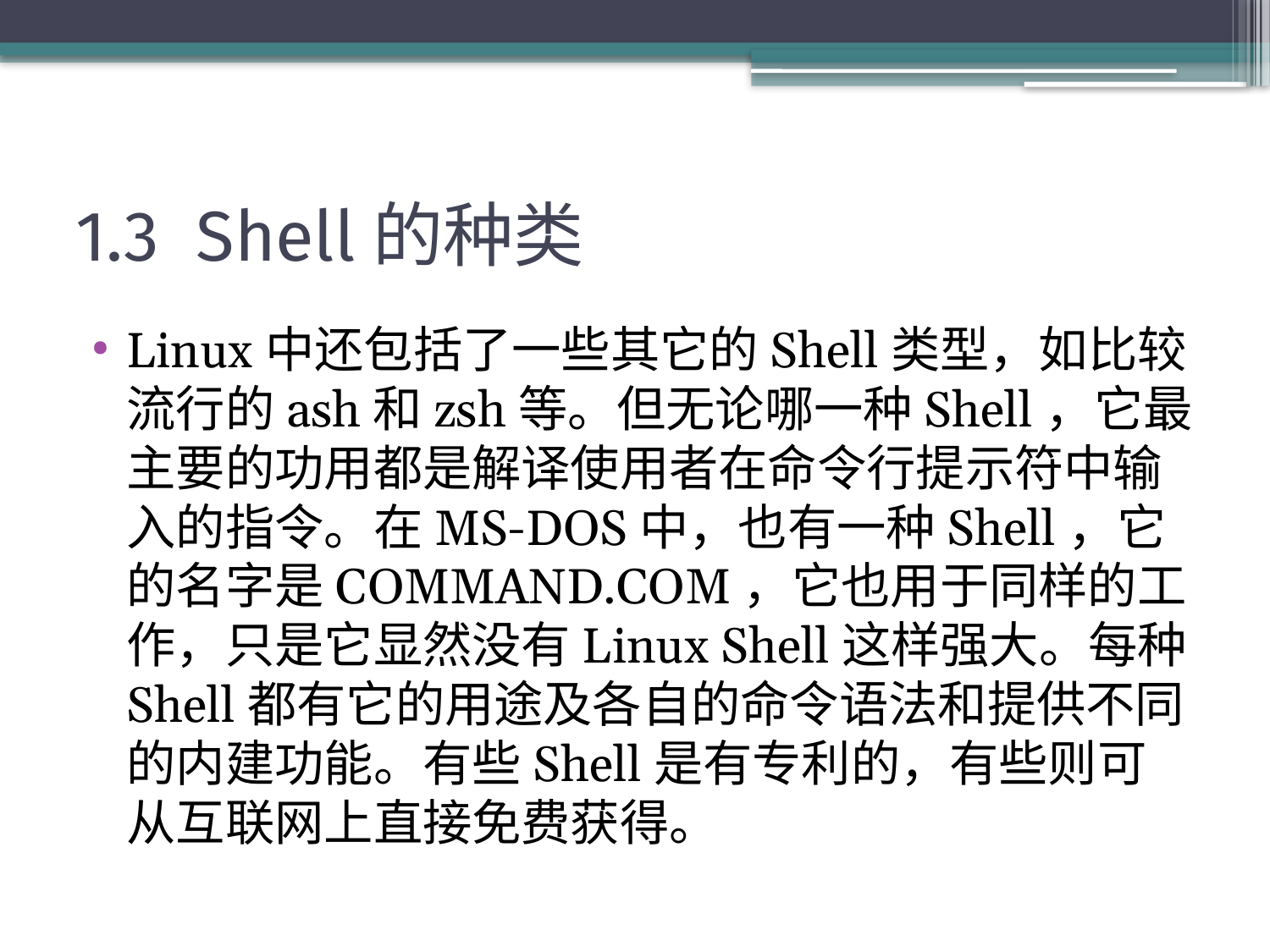

# 1.3  Shell的种类
Linux中还包括了一些其它的Shell类型，如比较流行的ash和zsh等。但无论哪一种Shell，它最主要的功用都是解译使用者在命令行提示符中输入的指令。在MS-DOS中，也有一种Shell，它的名字是COMMAND.COM，它也用于同样的工作，只是它显然没有Linux Shell这样强大。每种Shell都有它的用途及各自的命令语法和提供不同的内建功能。有些Shell是有专利的，有些则可从互联网上直接免费获得。